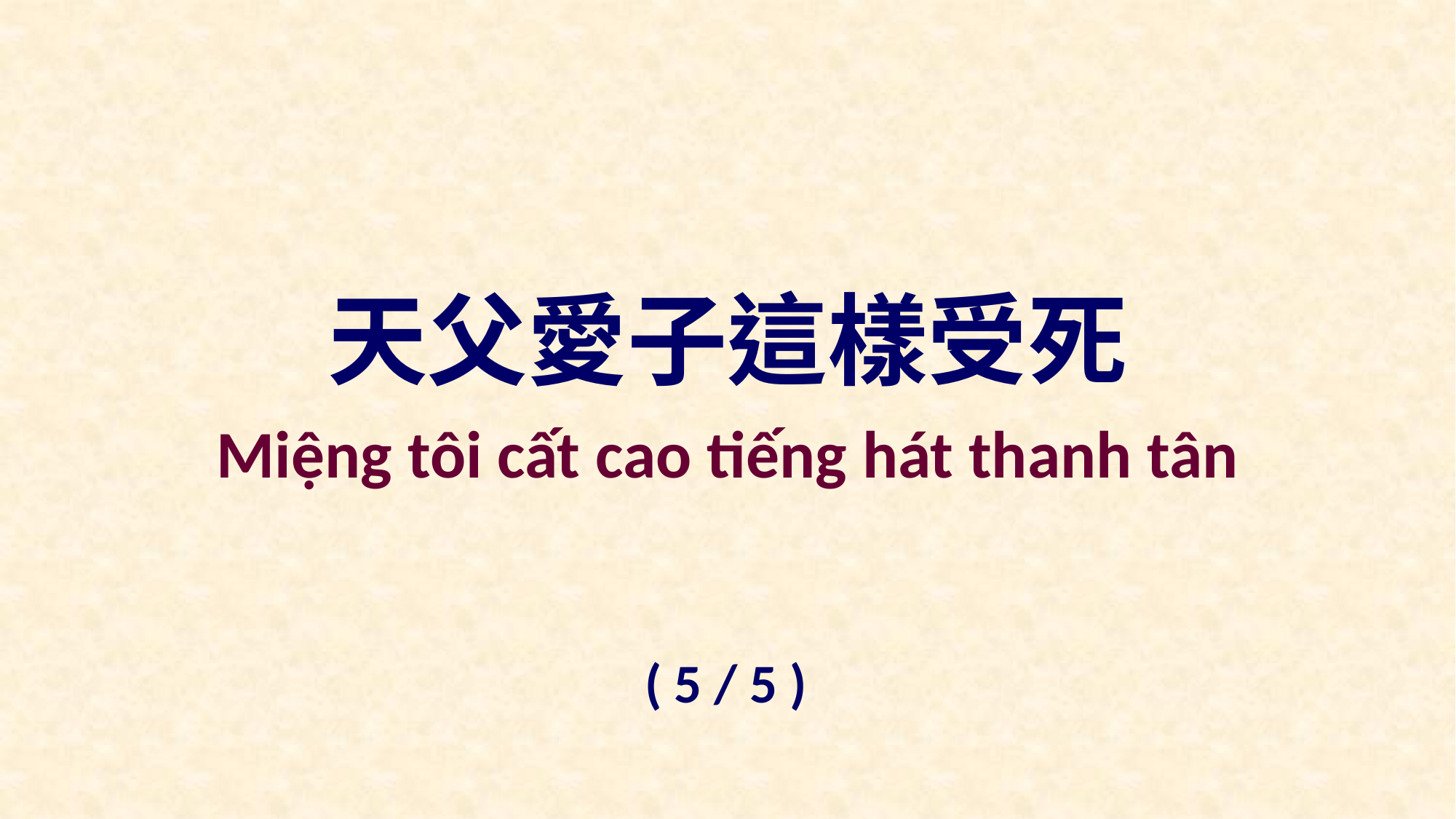

天父愛子這樣受死
Miệng tôi cất cao tiếng hát thanh tân
( 5 / 5 )